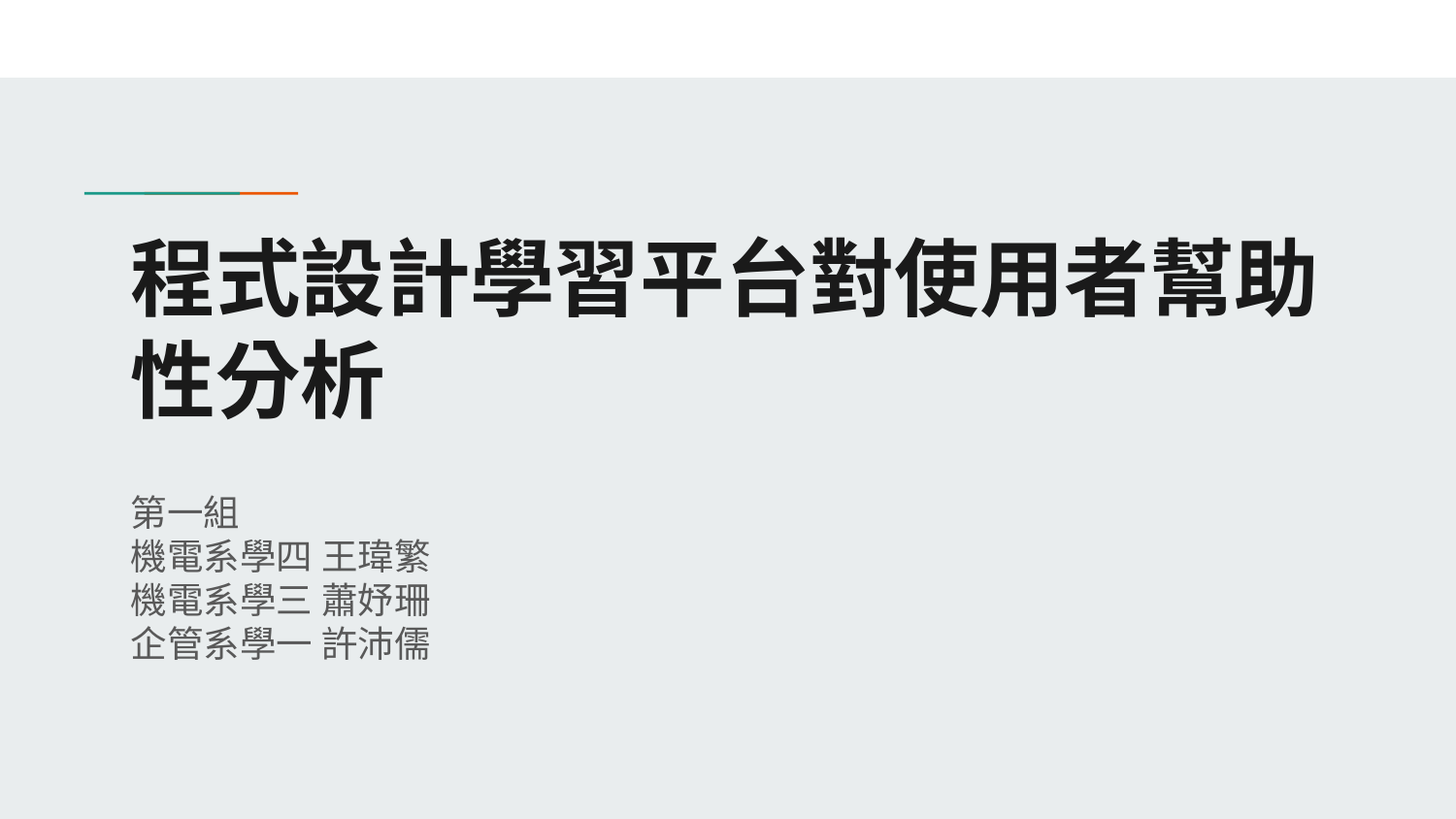

# 程式設計學習平台對使用者幫助性分析
第一組
機電系學四 王瑋繁
機電系學三 蕭妤珊
企管系學一 許沛儒